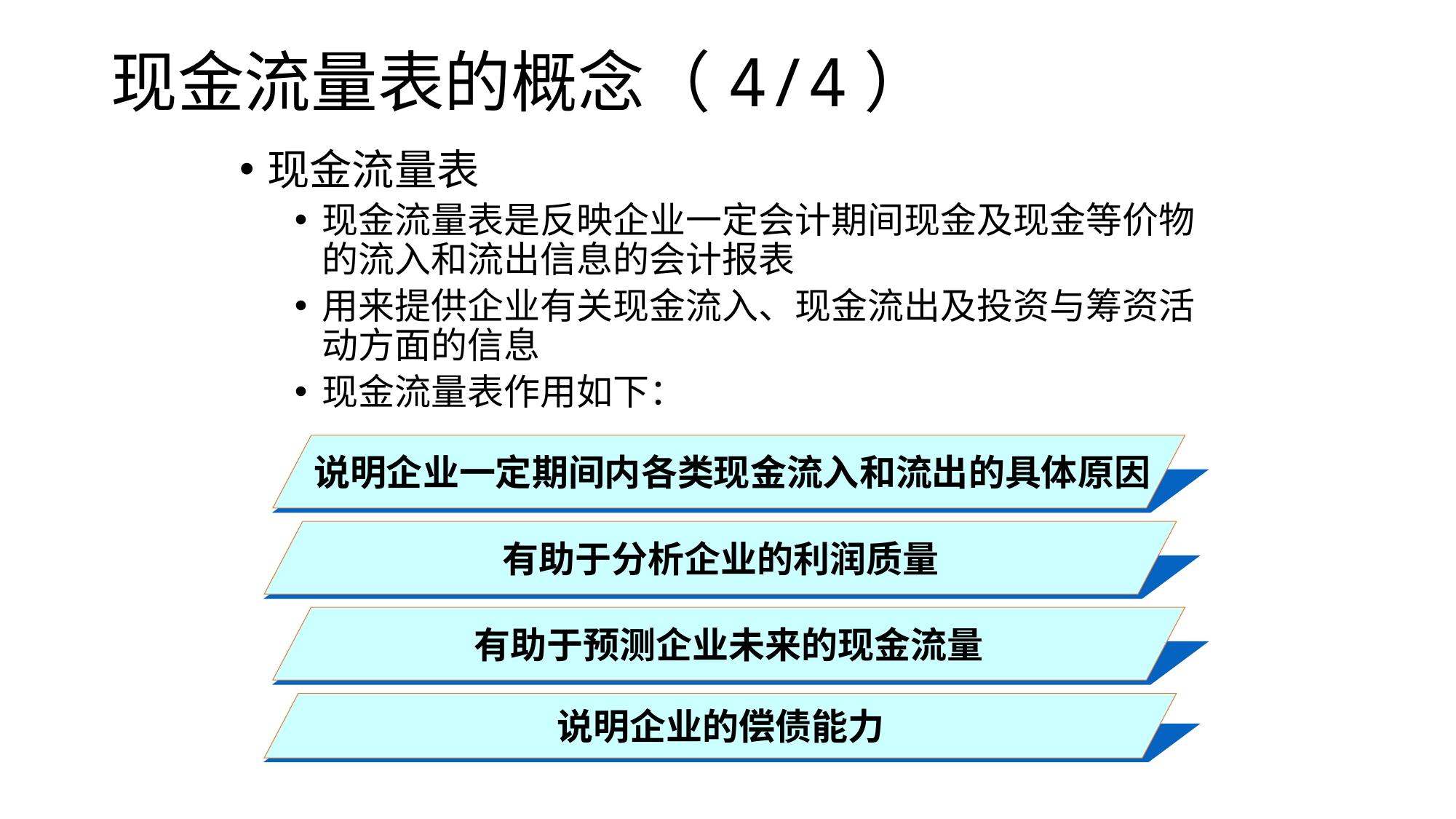

# 现金流量表的概念（4/4）
现金流量表
现金流量表是反映企业一定会计期间现金及现金等价物的流入和流出信息的会计报表
用来提供企业有关现金流入、现金流出及投资与筹资活动方面的信息
现金流量表作用如下：

说明企业一定期间内各类现金流入和流出的具体原因

有助于分析企业的利润质量

有助于预测企业未来的现金流量

说明企业的偿债能力

2023/3/30
13